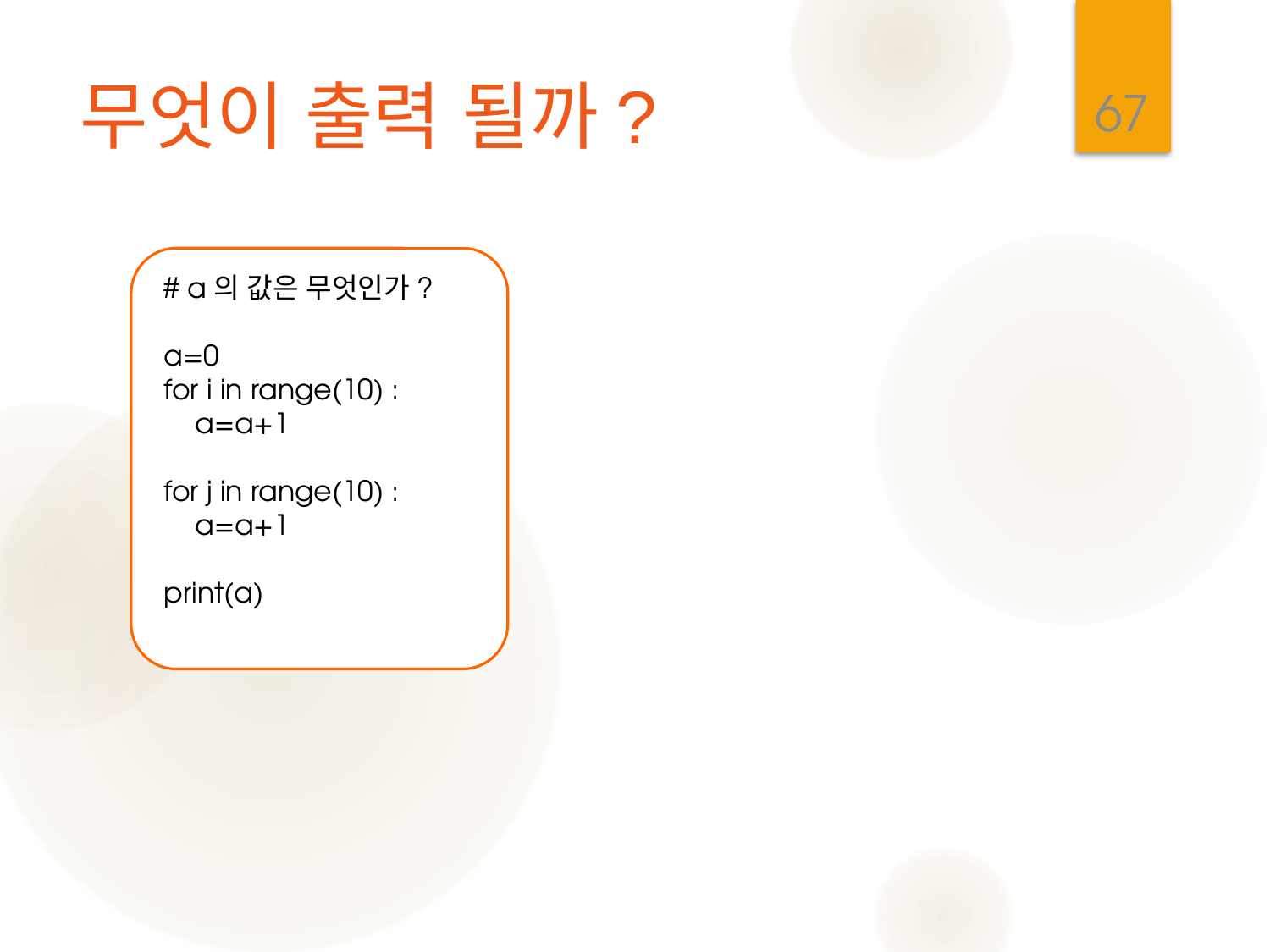

67
# 무엇이 출력 될까?

# a의 값은 무엇인가?

a=0
for i in range(10) :
    a=a+1

for j in range(10) :
    a=a+1

print(a)